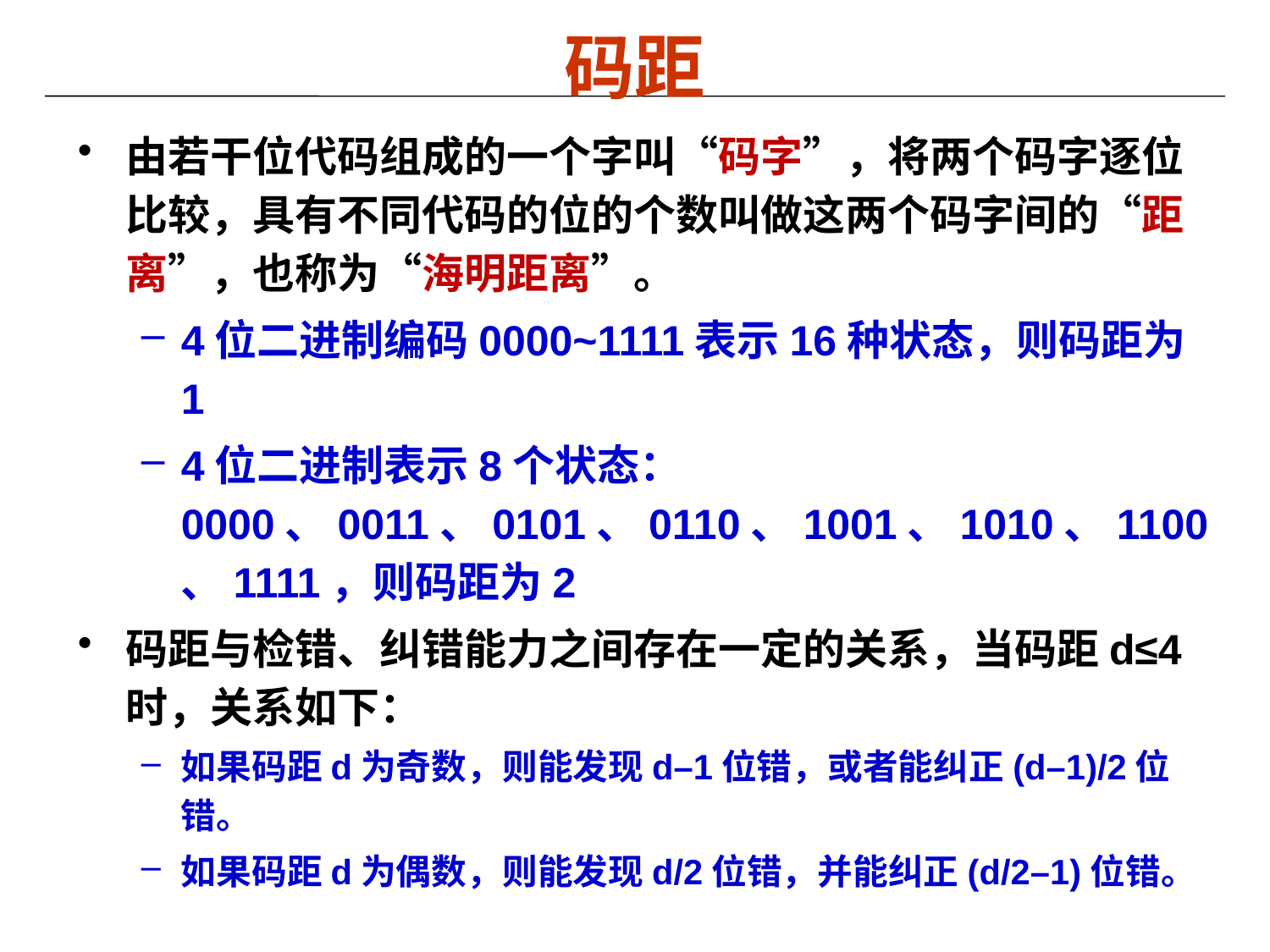

# 码距
由若干位代码组成的一个字叫“码字”，将两个码字逐位比较，具有不同代码的位的个数叫做这两个码字间的“距离”，也称为“海明距离”。
4位二进制编码0000~1111表示16种状态，则码距为1
4位二进制表示8个状态：0000、0011、0101、0110、1001、1010、1100、1111，则码距为2
码距与检错、纠错能力之间存在一定的关系，当码距d≤4时，关系如下：
如果码距d为奇数，则能发现d–1位错，或者能纠正(d–1)/2位错。
如果码距d为偶数，则能发现d/2位错，并能纠正(d/2–1)位错。